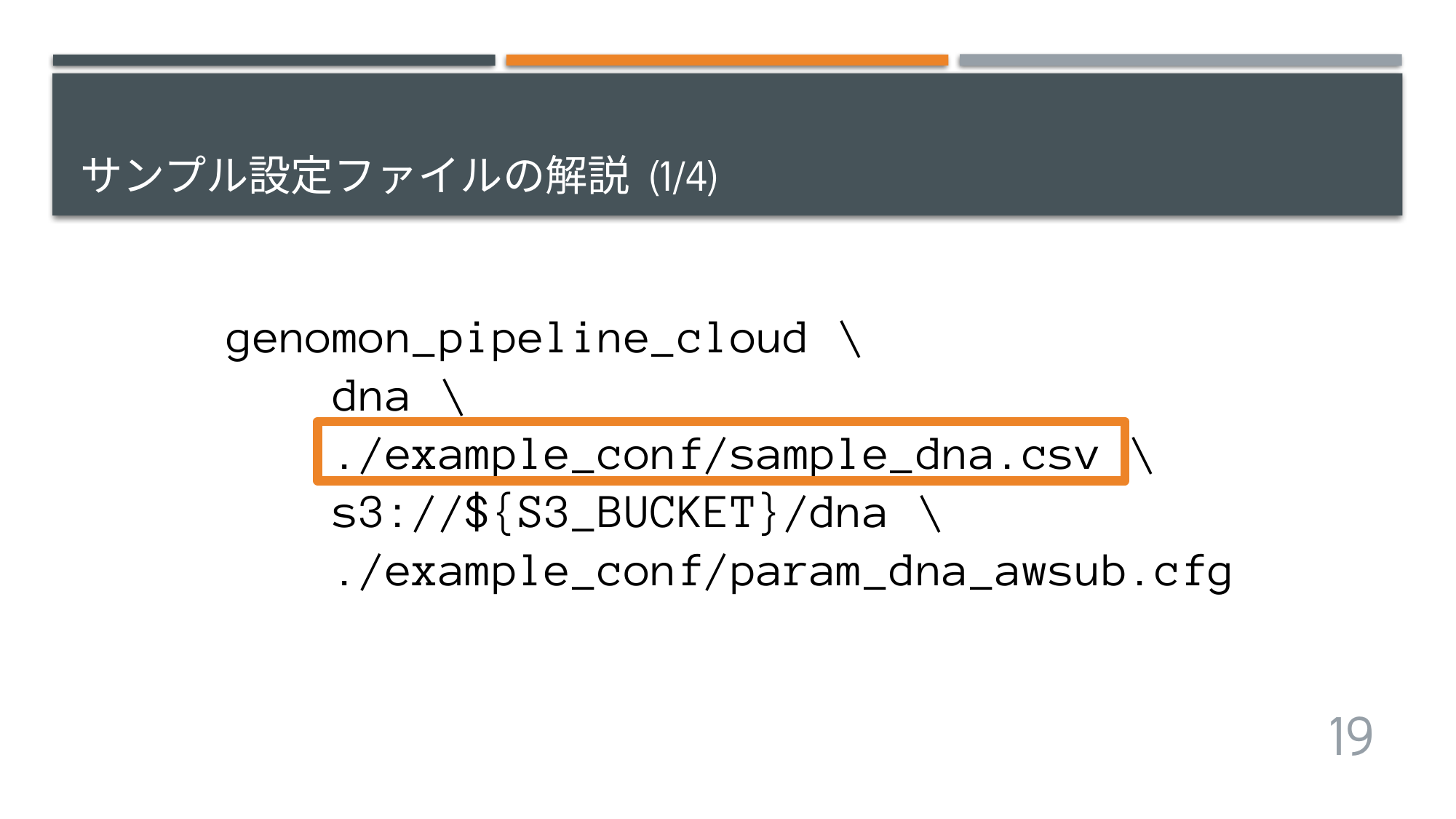

# サンプル設定ファイルの解説 (1/4)
genomon_pipeline_cloud \
    dna \
    ./example_conf/sample_dna.csv \
    s3://${S3_BUCKET}/dna \
    ./example_conf/param_dna_awsub.cfg

19